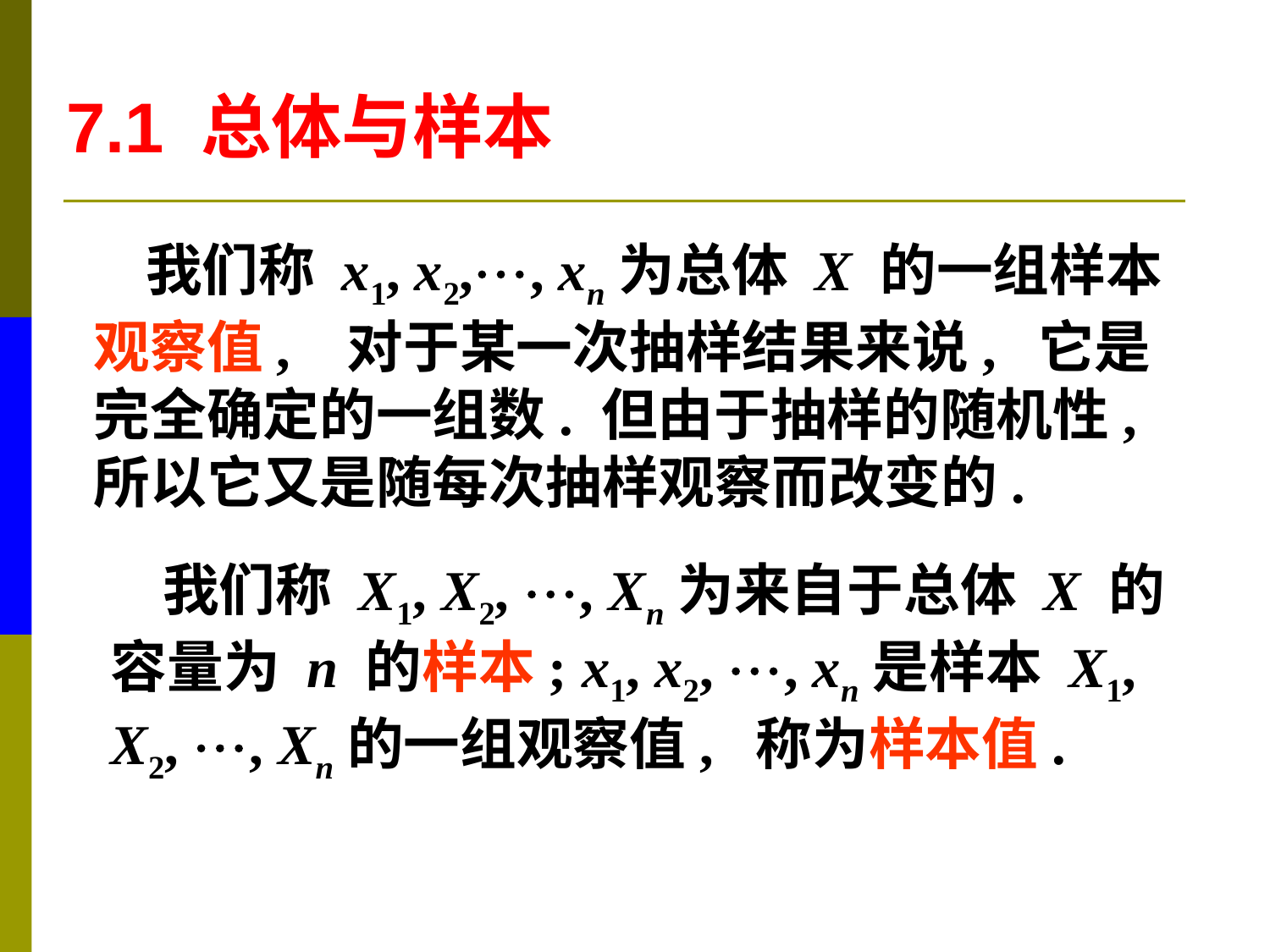

7.1 总体与样本
   我们称 x1, x2,…, xn为总体 X 的一组样本
观察值,   对于某一次抽样结果来说,  它是
完全确定的一组数. 但由于抽样的随机性,
所以它又是随每次抽样观察而改变的.
   我们称 X1, X2, …, Xn为来自于总体 X 的
容量为 n 的样本; x1, x2, …, xn是样本 X1,
X2, …, Xn的一组观察值,  称为样本值.